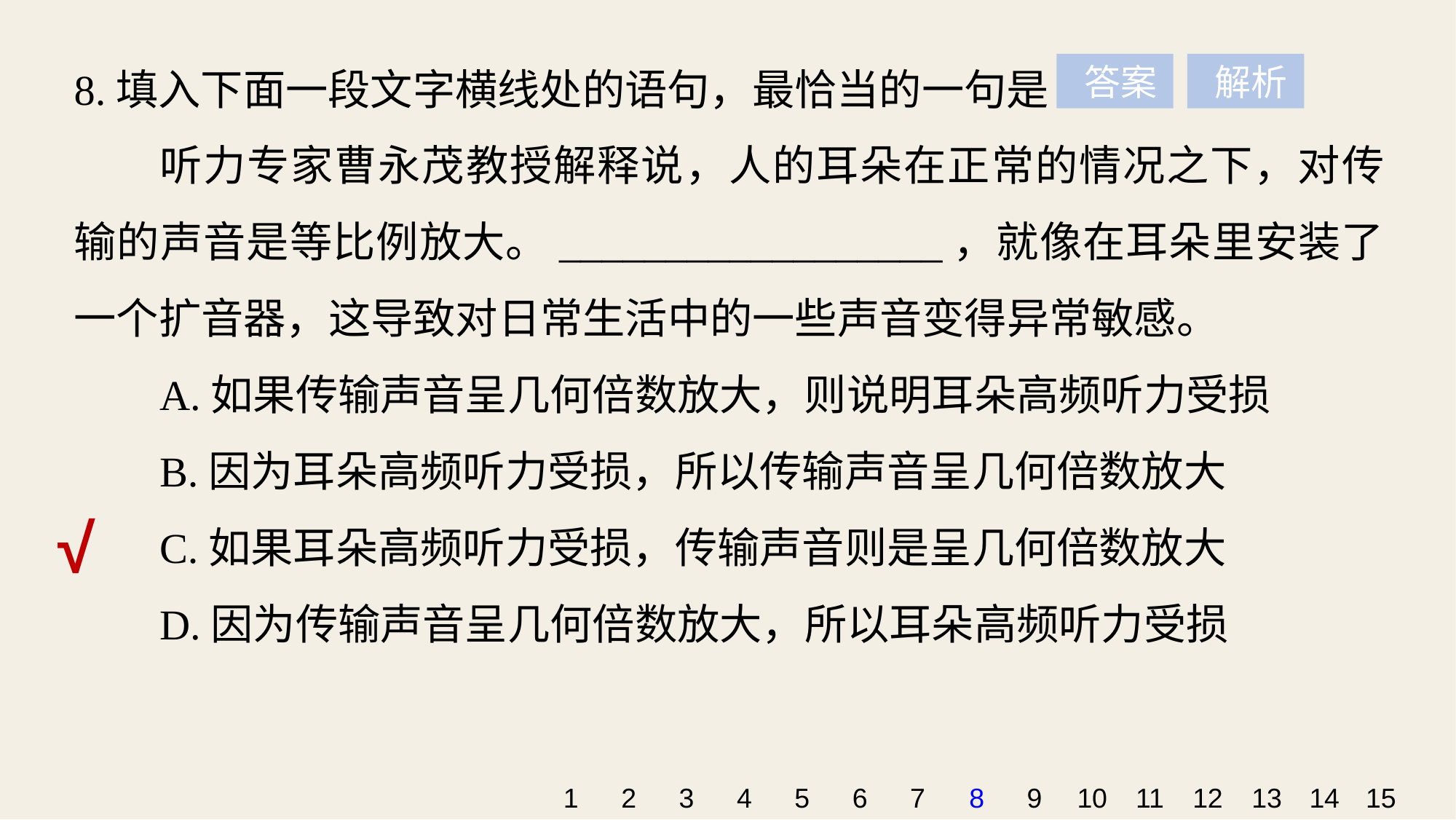

8.填入下面一段文字横线处的语句，最恰当的一句是
听力专家曹永茂教授解释说，人的耳朵在正常的情况之下，对传输的声音是等比例放大。__________________，就像在耳朵里安装了一个扩音器，这导致对日常生活中的一些声音变得异常敏感。
A.如果传输声音呈几何倍数放大，则说明耳朵高频听力受损
B.因为耳朵高频听力受损，所以传输声音呈几何倍数放大
C.如果耳朵高频听力受损，传输声音则是呈几何倍数放大
D.因为传输声音呈几何倍数放大，所以耳朵高频听力受损
 答案
 解析
√
1
2
3
4
5
6
7
8
9
10
11
12
13
14
15